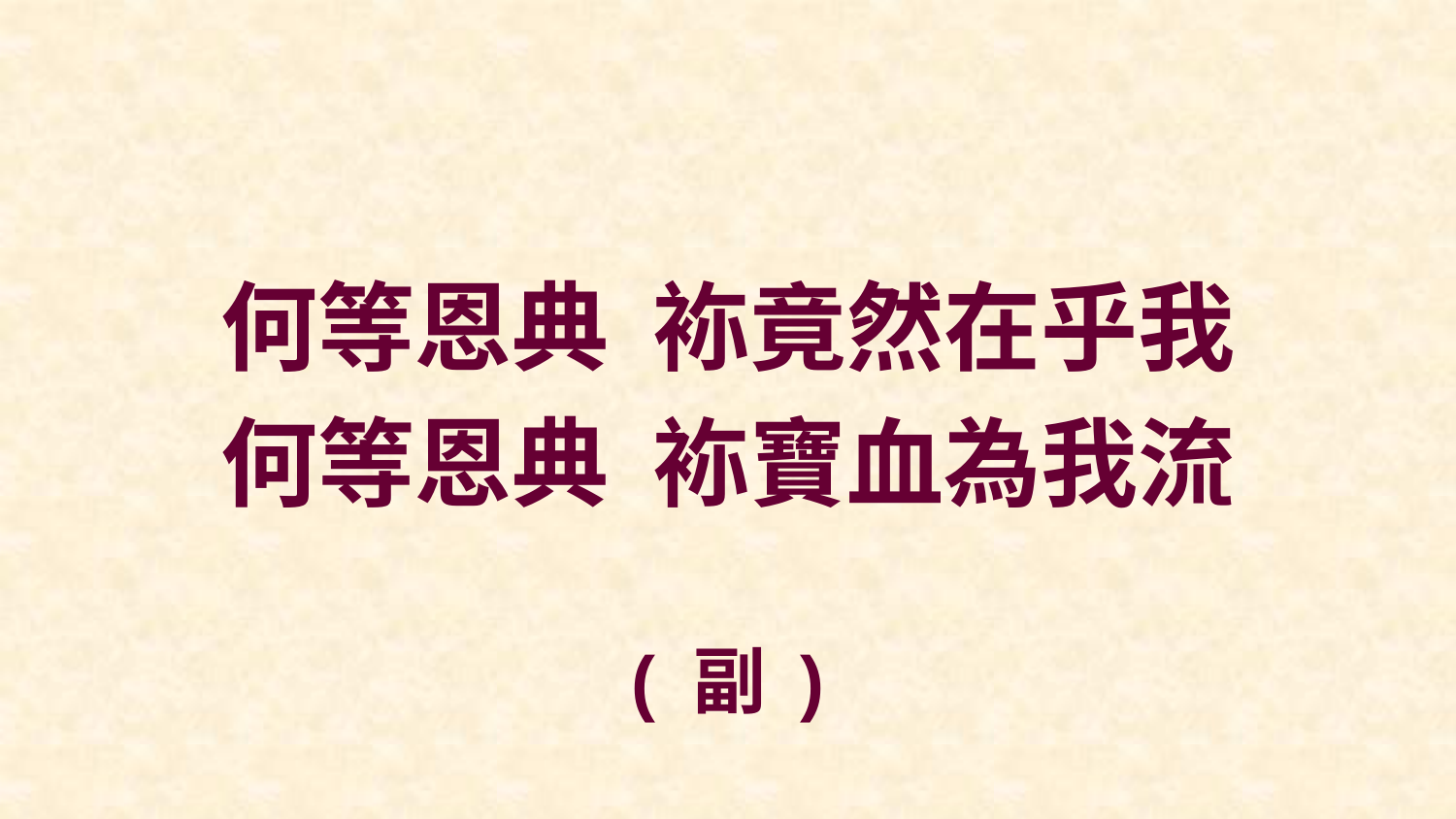

何等恩典  袮竟然在乎我
何等恩典  袮寶血為我流
( 副 )